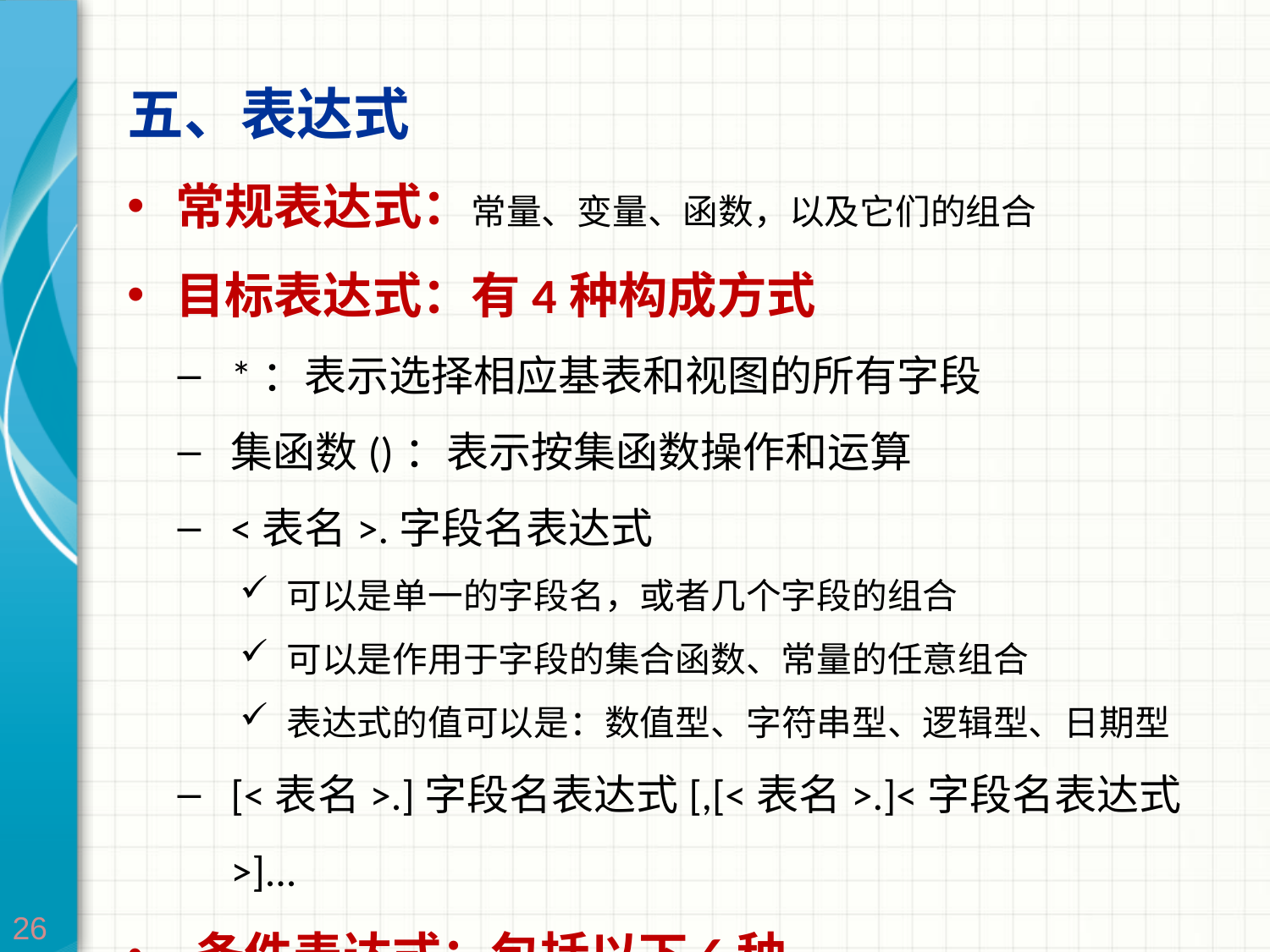

五、表达式
常规表达式：常量、变量、函数，以及它们的组合
目标表达式：有4种构成方式
*：表示选择相应基表和视图的所有字段
集函数()：表示按集函数操作和运算
<表名>.字段名表达式
可以是单一的字段名，或者几个字段的组合
可以是作用于字段的集合函数、常量的任意组合
表达式的值可以是：数值型、字符串型、逻辑型、日期型
[<表名>.]字段名表达式[,[<表名>.]<字段名表达式>]...
 条件表达式：包括以下6种
比较大小、指定范围、集合比较、字符匹配、空值、复合条件

26